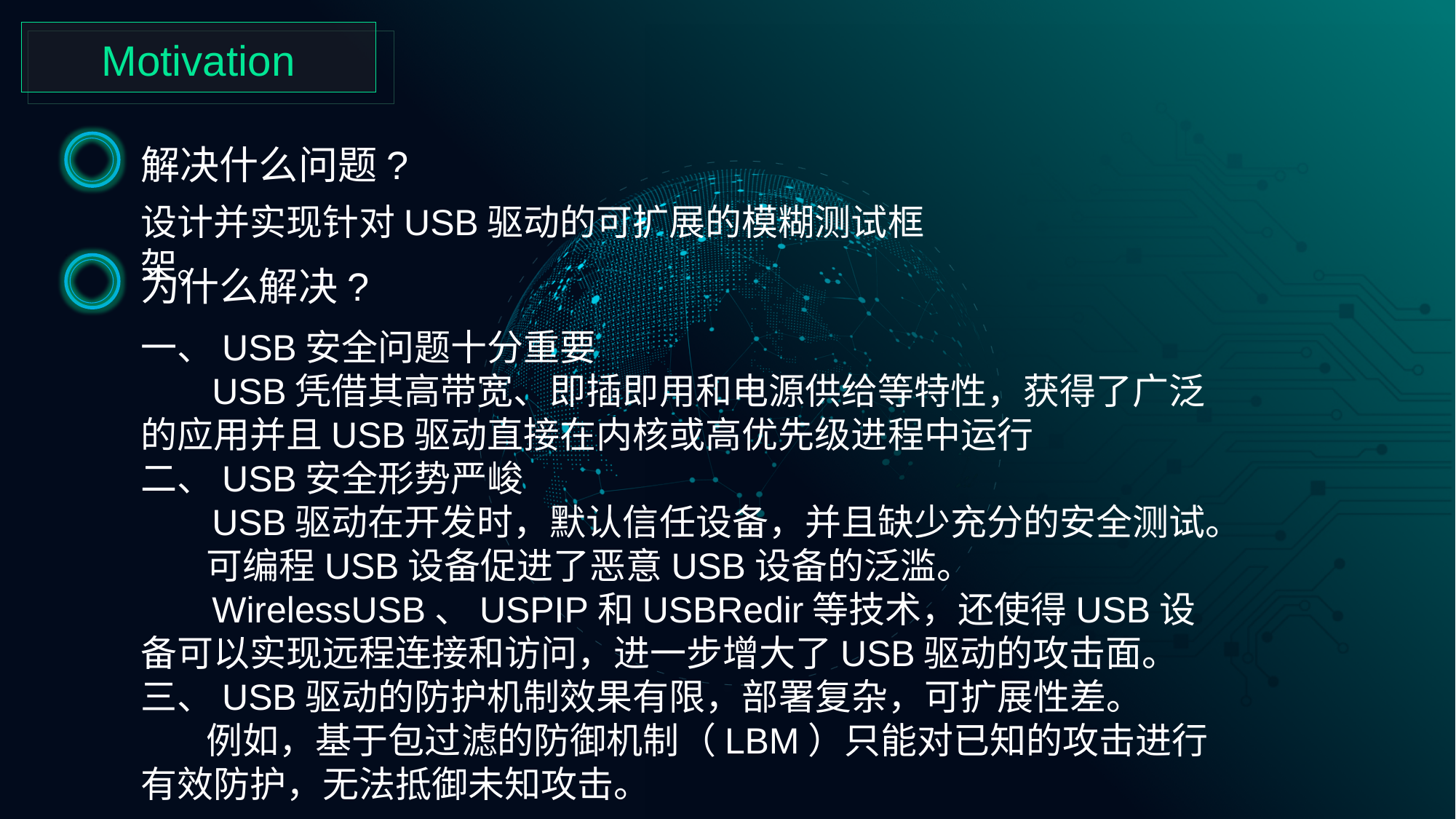

Motivation

解决什么问题?
设计并实现针对USB驱动的可扩展的模糊测试框架。

为什么解决?
一、USB安全问题十分重要
       USB凭借其高带宽、即插即用和电源供给等特性，获得了广泛的应用并且USB驱动直接在内核或高优先级进程中运行
二、USB安全形势严峻
       USB驱动在开发时，默认信任设备，并且缺少充分的安全测试。
       可编程USB设备促进了恶意USB设备的泛滥。
       WirelessUSB、USPIP和USBRedir等技术，还使得USB设备可以实现远程连接和访问，进一步增大了USB驱动的攻击面。
三、USB驱动的防护机制效果有限，部署复杂，可扩展性差。
       例如，基于包过滤的防御机制（LBM）只能对已知的攻击进行有效防护，无法抵御未知攻击。